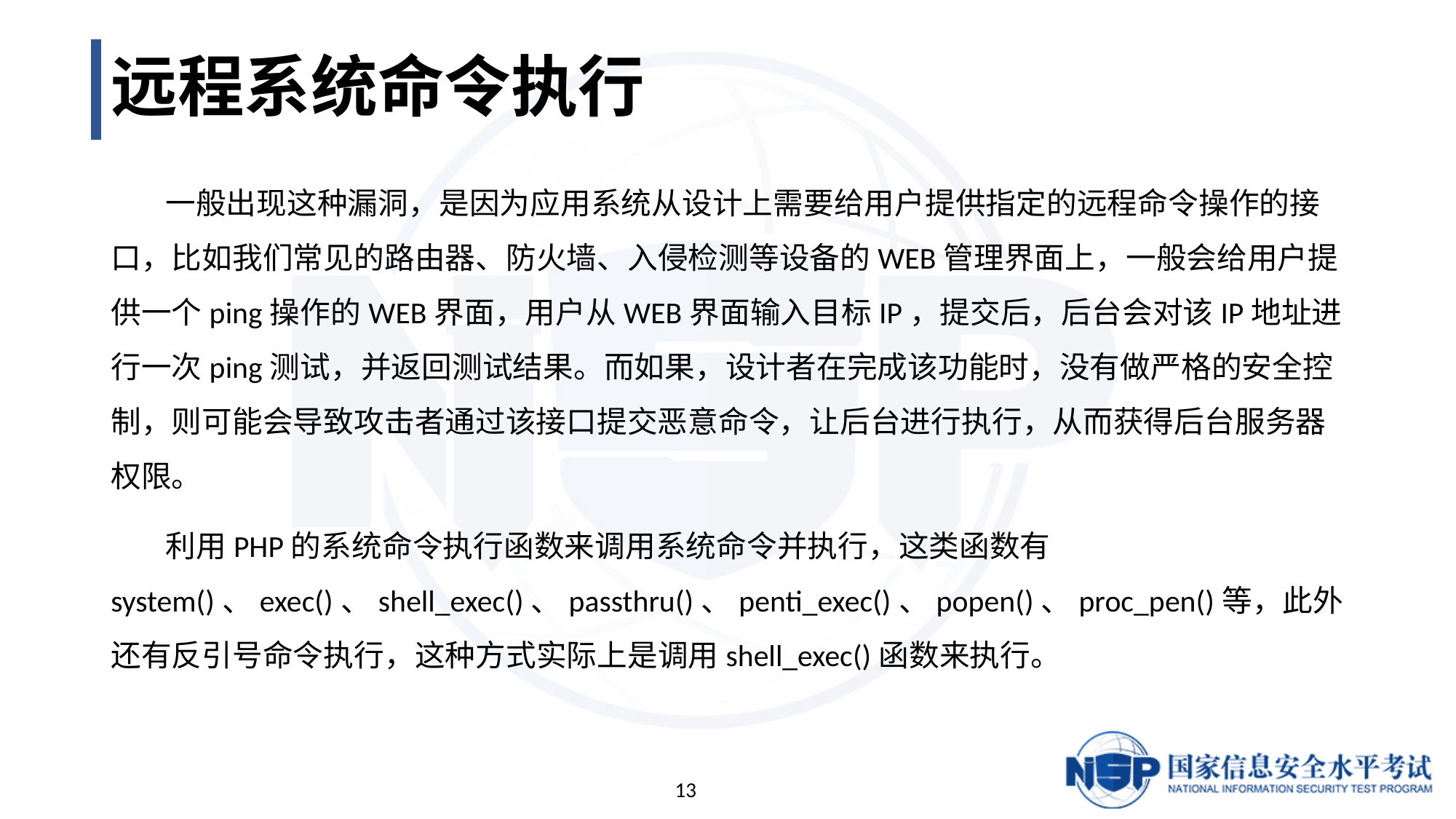

# 远程系统命令执行
一般出现这种漏洞，是因为应用系统从设计上需要给用户提供指定的远程命令操作的接口，比如我们常见的路由器、防火墙、入侵检测等设备的WEB管理界面上，一般会给用户提供一个ping操作的WEB界面，用户从WEB界面输入目标IP，提交后，后台会对该IP地址进行一次ping测试，并返回测试结果。而如果，设计者在完成该功能时，没有做严格的安全控制，则可能会导致攻击者通过该接口提交恶意命令，让后台进行执行，从而获得后台服务器权限。
利用PHP的系统命令执行函数来调用系统命令并执行，这类函数有system()、exec()、shell_exec()、passthru()、penti_exec()、popen()、proc_pen()等，此外还有反引号命令执行，这种方式实际上是调用shell_exec()函数来执行。